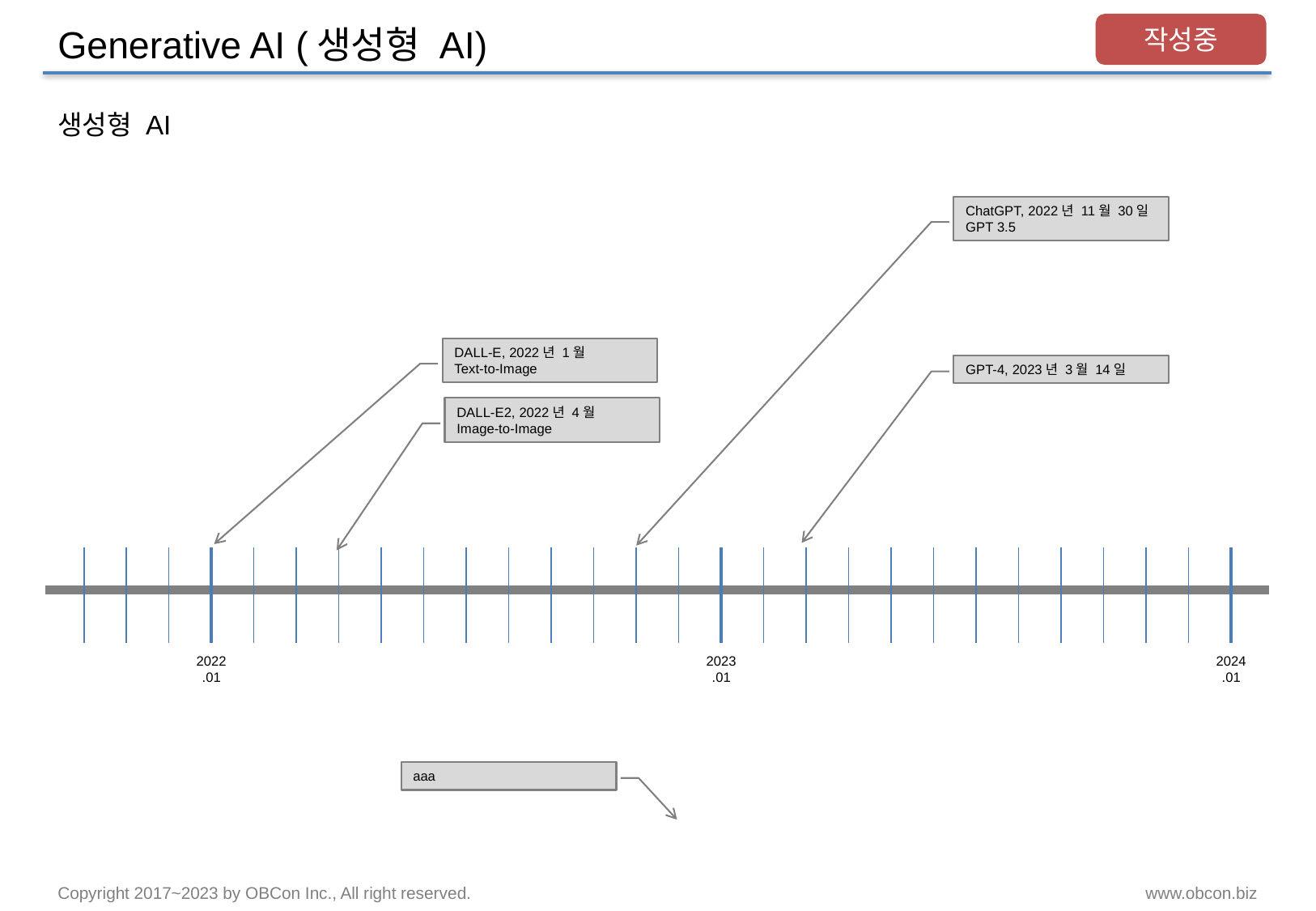

# Generative AI (생성형 AI)
작성중
생성형 AI
ChatGPT, 2022년 11월 30일
GPT 3.5
DALL-E, 2022년 1월
Text-to-Image
GPT-4, 2023년 3월 14일
DALL-E2, 2022년 4월
Image-to-Image
2022.01
2023.01
2024.01
aaa